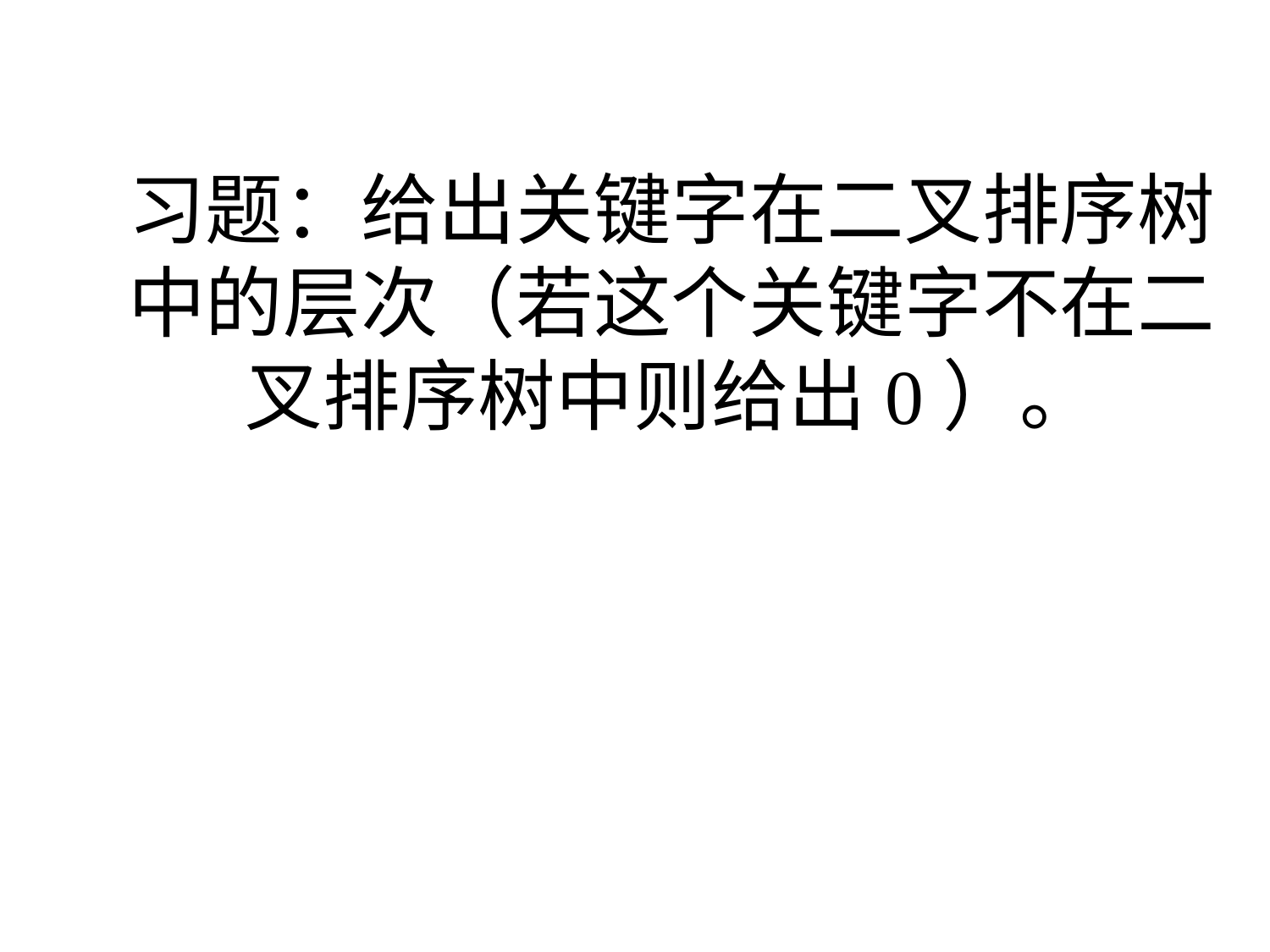

# 习题：给出关键字在二叉排序树中的层次（若这个关键字不在二叉排序树中则给出0）。